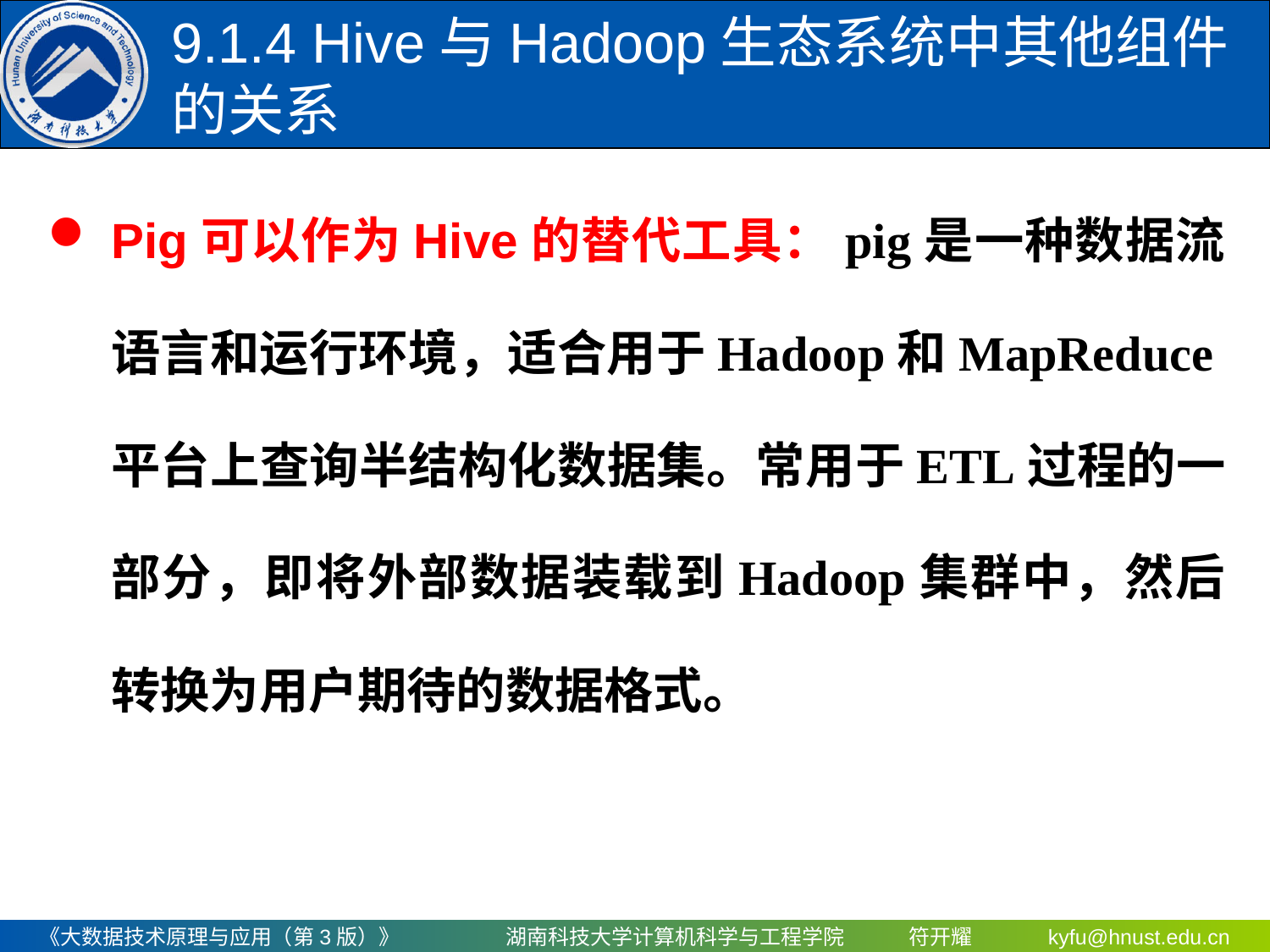

9.1.4 Hive与Hadoop生态系统中其他组件的关系
Pig可以作为Hive的替代工具：pig是一种数据流语言和运行环境，适合用于Hadoop和MapReduce平台上查询半结构化数据集。常用于ETL过程的一部分，即将外部数据装载到Hadoop集群中，然后转换为用户期待的数据格式。